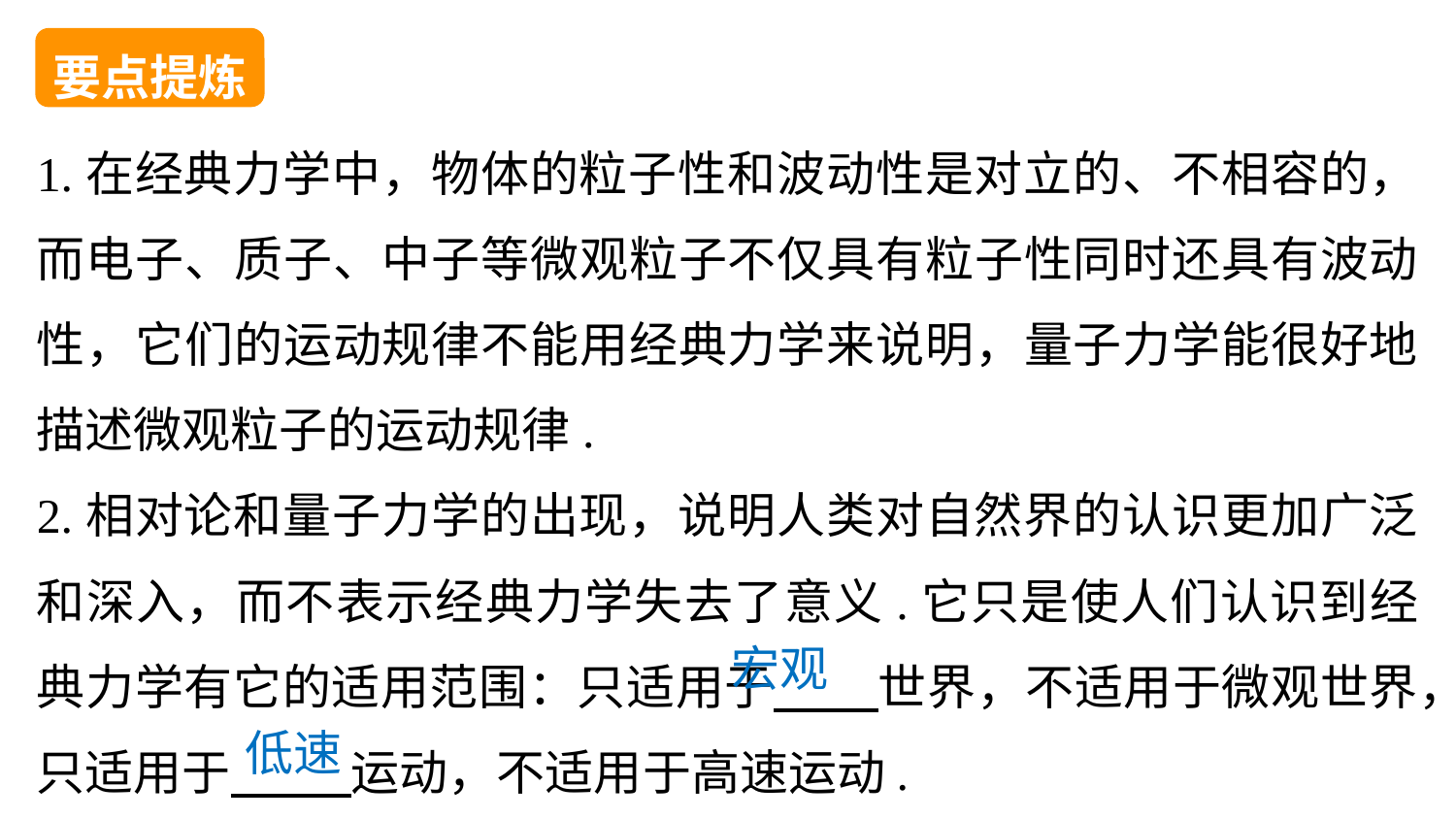

要点提炼
1.在经典力学中，物体的粒子性和波动性是对立的、不相容的，而电子、质子、中子等微观粒子不仅具有粒子性同时还具有波动性，它们的运动规律不能用经典力学来说明，量子力学能很好地描述微观粒子的运动规律.
2.相对论和量子力学的出现，说明人类对自然界的认识更加广泛和深入，而不表示经典力学失去了意义.它只是使人们认识到经典力学有它的适用范围：只适用于         世界，不适用于微观世界，只适用于           运动，不适用于高速运动.
宏观
低速